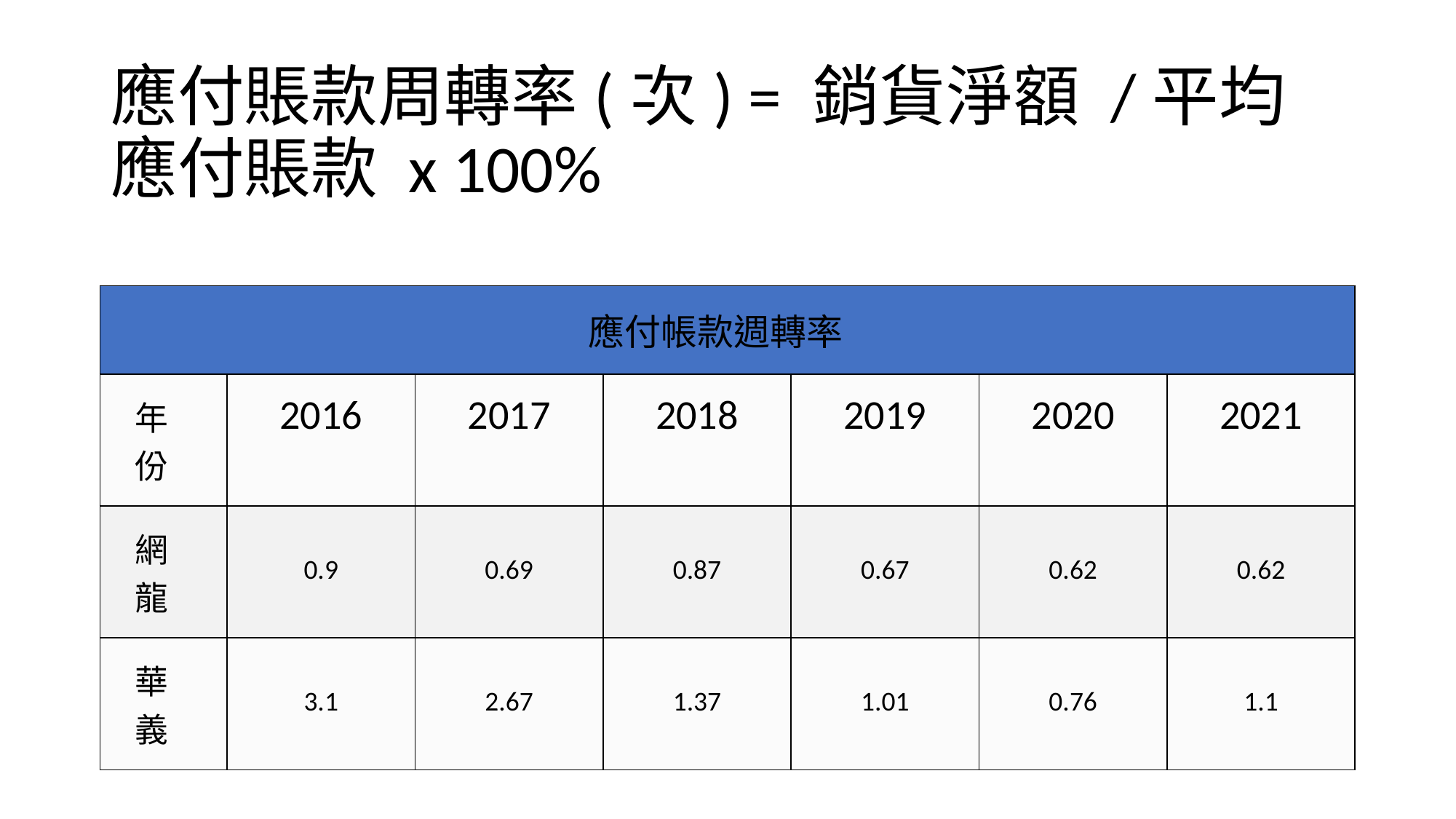

# 應付賬款周轉率(次) = 銷貨淨額 /平均應付賬款 x 100%
| 應付帳款週轉率 |  |  |  |  |  |  |
| --- | --- | --- | --- | --- | --- | --- |
| 年份 | 2016 | 2017 | 2018 | 2019 | 2020 | 2021 |
| 網龍 | 0.9 | 0.69 | 0.87 | 0.67 | 0.62 | 0.62 |
| 華義 | 3.1 | 2.67 | 1.37 | 1.01 | 0.76 | 1.1 |